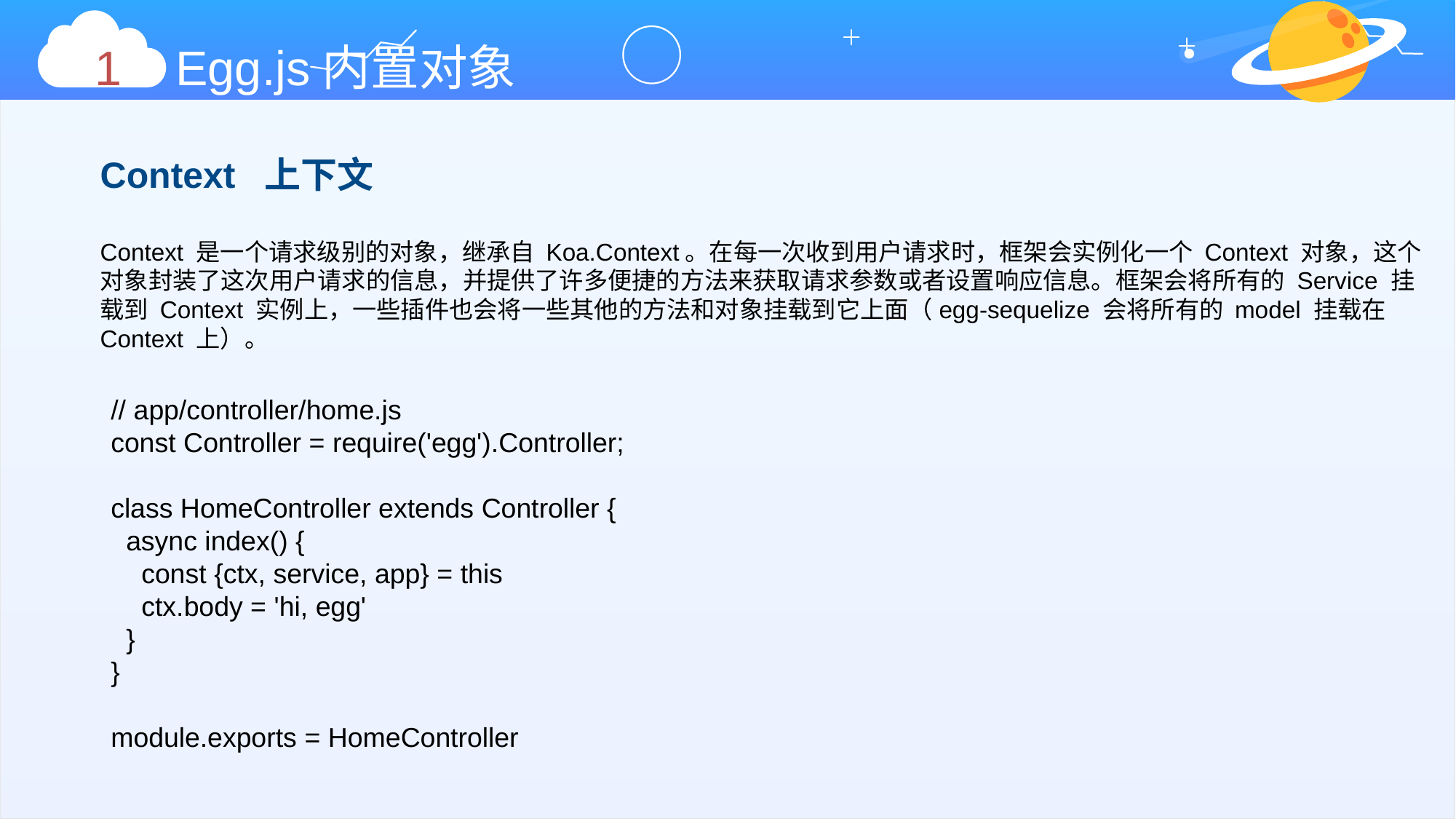

1    Egg.js内置对象
Context  上下文
Context 是一个请求级别的对象，继承自 Koa.Context。在每一次收到用户请求时，框架会实例化一个 Context 对象，这个对象封装了这次用户请求的信息，并提供了许多便捷的方法来获取请求参数或者设置响应信息。框架会将所有的 Service 挂载到 Context 实例上，一些插件也会将一些其他的方法和对象挂载到它上面（egg-sequelize 会将所有的 model 挂载在 Context 上）。
// app/controller/home.js
const Controller = require('egg').Controller;

class HomeController extends Controller {
  async index() {
    const {ctx, service, app} = this
    ctx.body = 'hi, egg'
  }
}

module.exports = HomeController